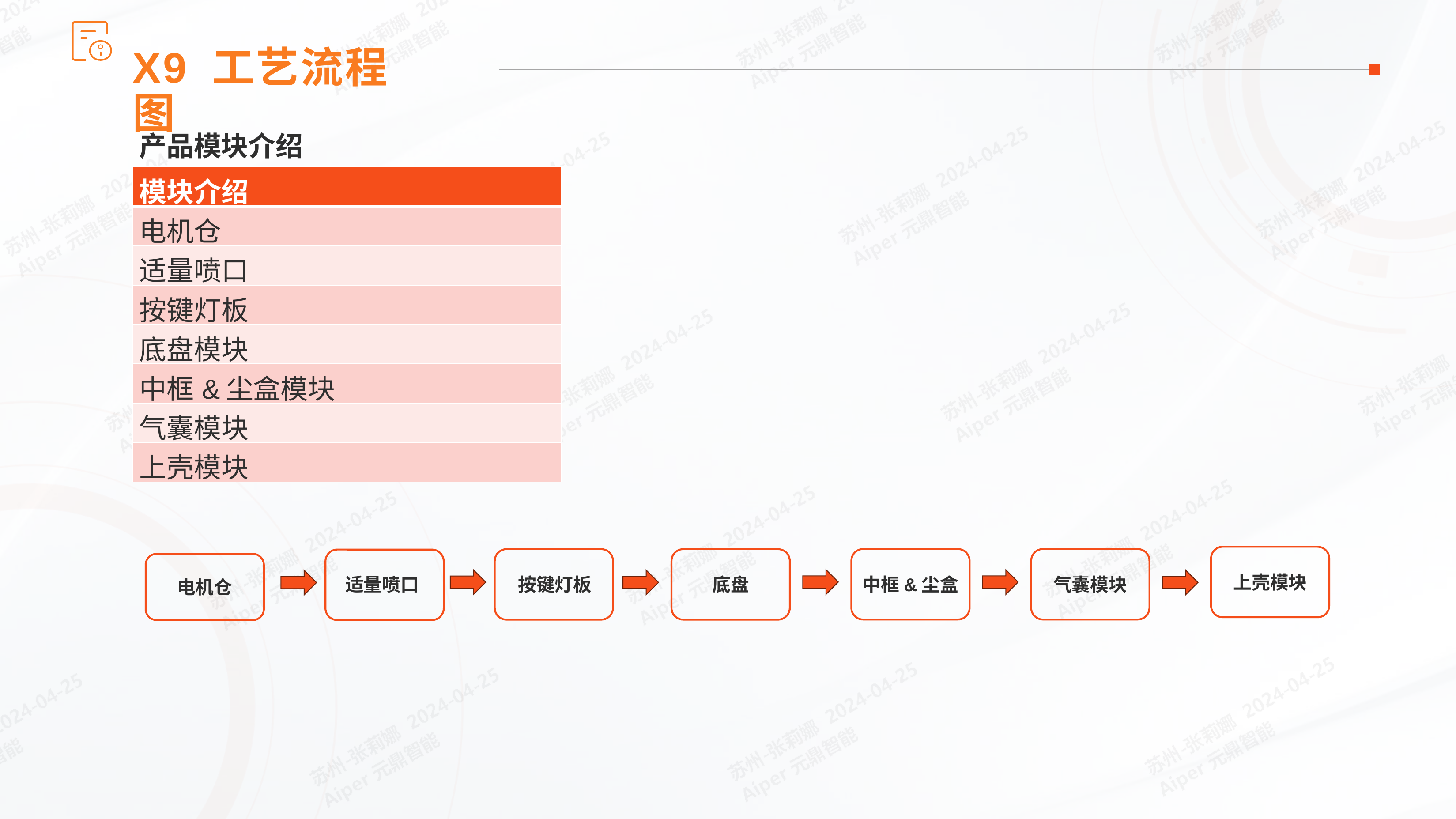

X9 工艺流程图
产品模块介绍
| 模块介绍 |
| --- |
| 电机仓 |
| 适量喷口 |
| 按键灯板 |
| 底盘模块 |
| 中框&尘盒模块 |
| 气囊模块 |
| 上壳模块 |

上壳模块

中框&尘盒

气囊模块

按键灯板

底盘

适量喷口

电机仓